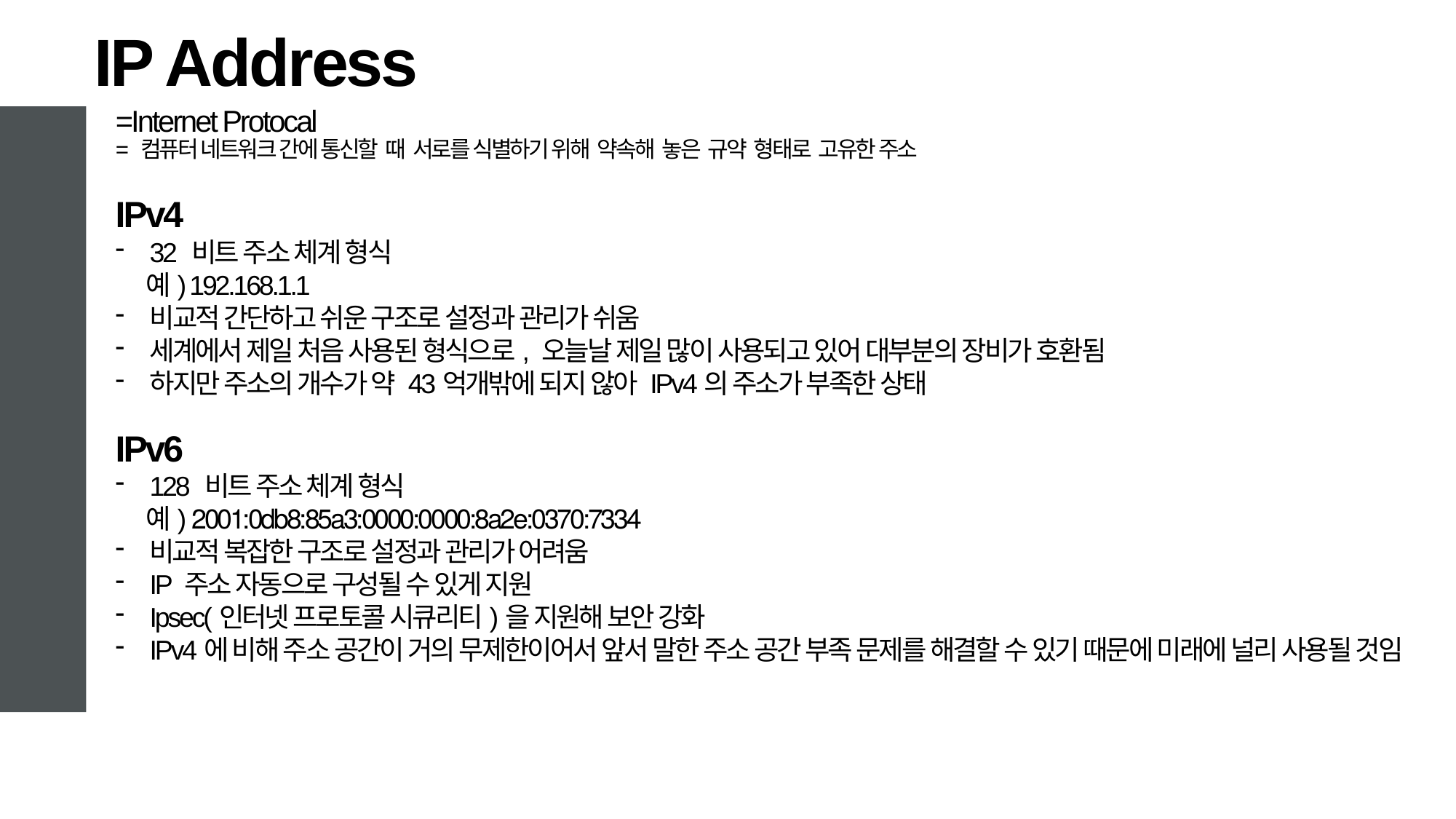

# IP Address
=Internet Protocal
= 컴퓨터 네트워크 간에 통신할 때 서로를 식별하기 위해 약속해 놓은 규약 형태로 고유한 주소

IPv4
32 비트 주소 체계 형식
    예) 192.168.1.1
비교적 간단하고 쉬운 구조로 설정과 관리가 쉬움
세계에서 제일 처음 사용된 형식으로, 오늘날 제일 많이 사용되고 있어 대부분의 장비가 호환됨
하지만 주소의 개수가 약 43억개밖에 되지 않아 IPv4의 주소가 부족한 상태

IPv6
128 비트 주소 체계 형식
    예) 2001:0db8:85a3:0000:0000:8a2e:0370:7334
비교적 복잡한 구조로 설정과 관리가 어려움
IP 주소 자동으로 구성될 수 있게 지원
Ipsec(인터넷 프로토콜 시큐리티)을 지원해 보안 강화
IPv4에 비해 주소 공간이 거의 무제한이어서 앞서 말한 주소 공간 부족 문제를 해결할 수 있기 때문에 미래에 널리 사용될 것임